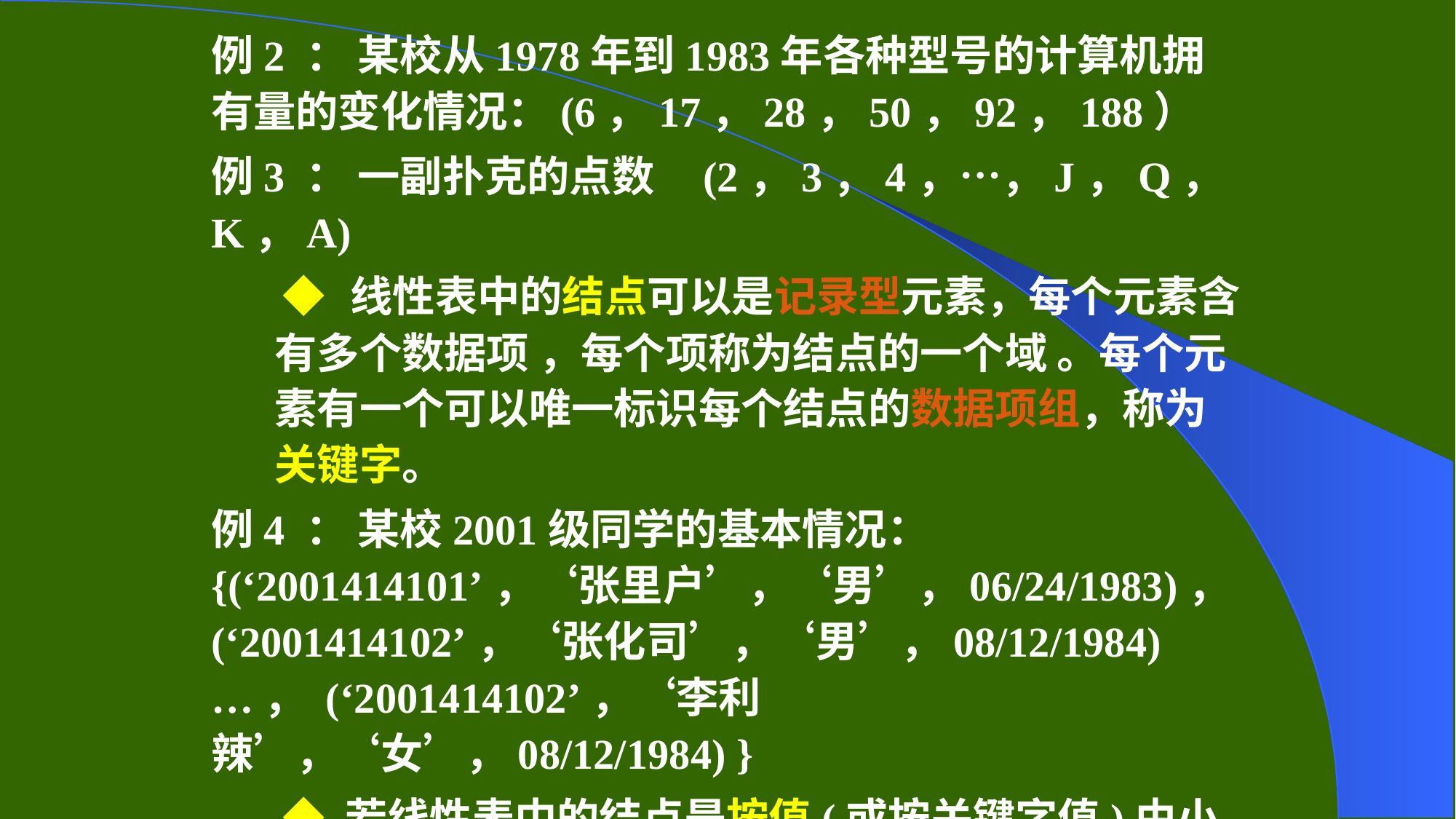

# 例2 ： 某校从1978年到1983年各种型号的计算机拥有量的变化情况：(6，17，28，50，92，188）
例3 ： 一副扑克的点数    (2，3，4，…，J，Q，K，A)
 ◆  线性表中的结点可以是记录型元素，每个元素含有多个数据项 ，每个项称为结点的一个域 。每个元素有一个可以唯一标识每个结点的数据项组，称为关键字。
例4 ： 某校2001级同学的基本情况：{(‘2001414101’，‘张里户’，‘男’，06/24/1983)， (‘2001414102’，‘张化司’，‘男’，08/12/1984) …， (‘2001414102’，‘李利辣’，‘女’，08/12/1984) }
 ◆ 若线性表中的结点是按值(或按关键字值)由小到大(或由大到小)排列的，称线性表是有序的。